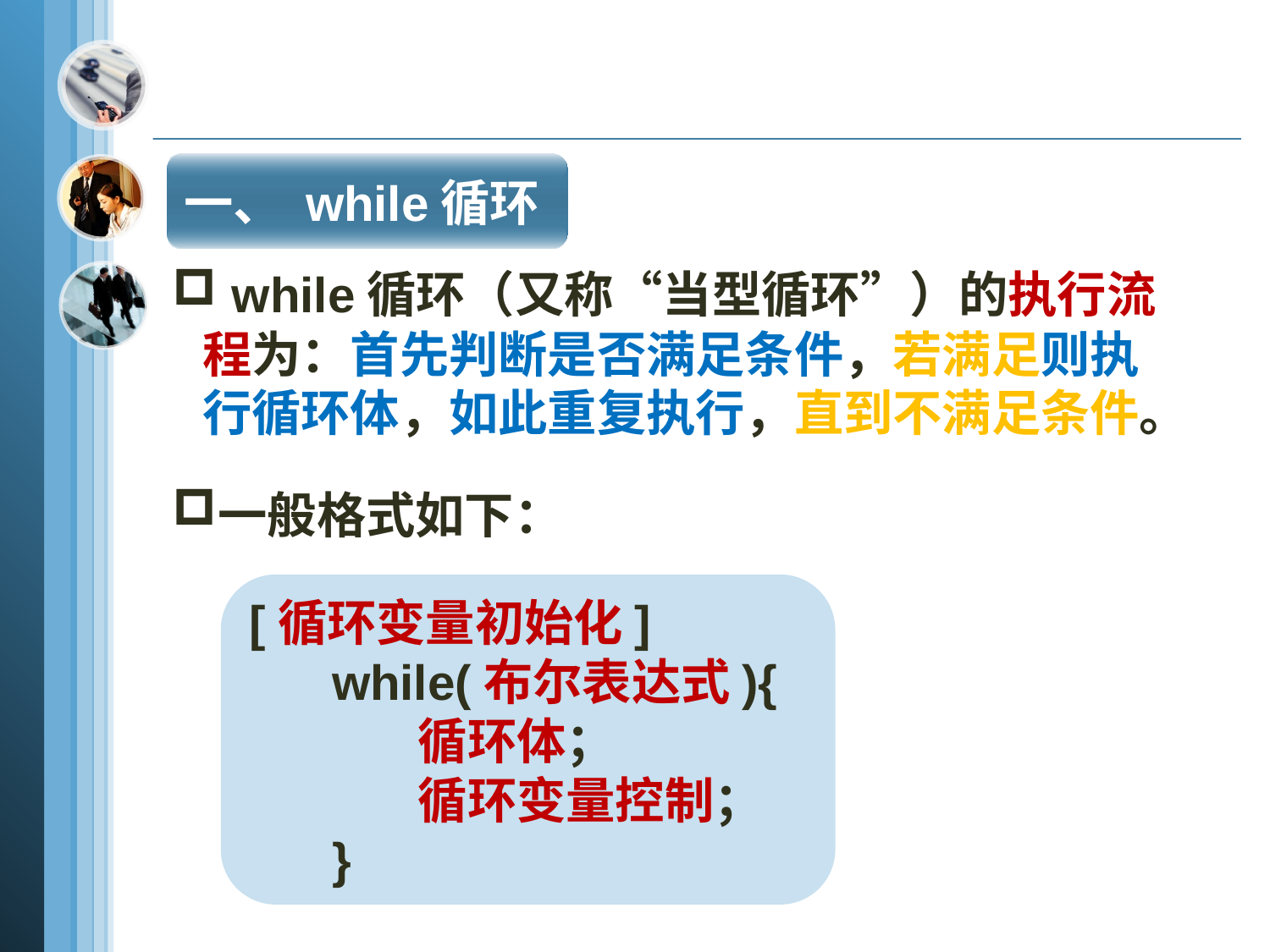

一、 while循环

 while循环（又称“当型循环”）的执行流程为：首先判断是否满足条件，若满足则执行循环体，如此重复执行，直到不满足条件。
一般格式如下：
[循环变量初始化]
      while(布尔表达式){
              循环体；
              循环变量控制；
      }